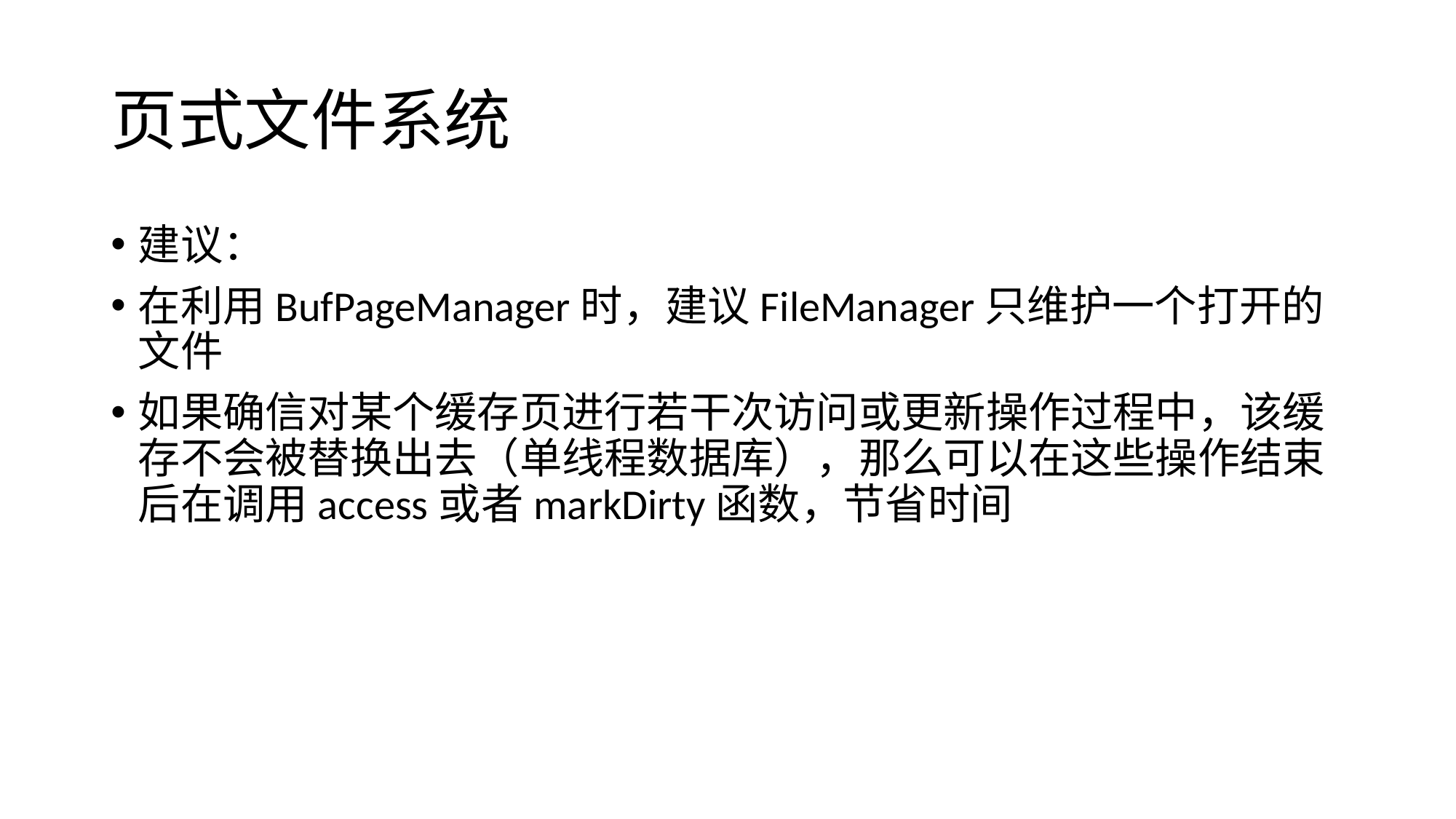

# 页式文件系统
建议：
在利用BufPageManager时，建议FileManager只维护一个打开的文件
如果确信对某个缓存页进行若干次访问或更新操作过程中，该缓存不会被替换出去（单线程数据库），那么可以在这些操作结束后在调用access或者markDirty函数，节省时间